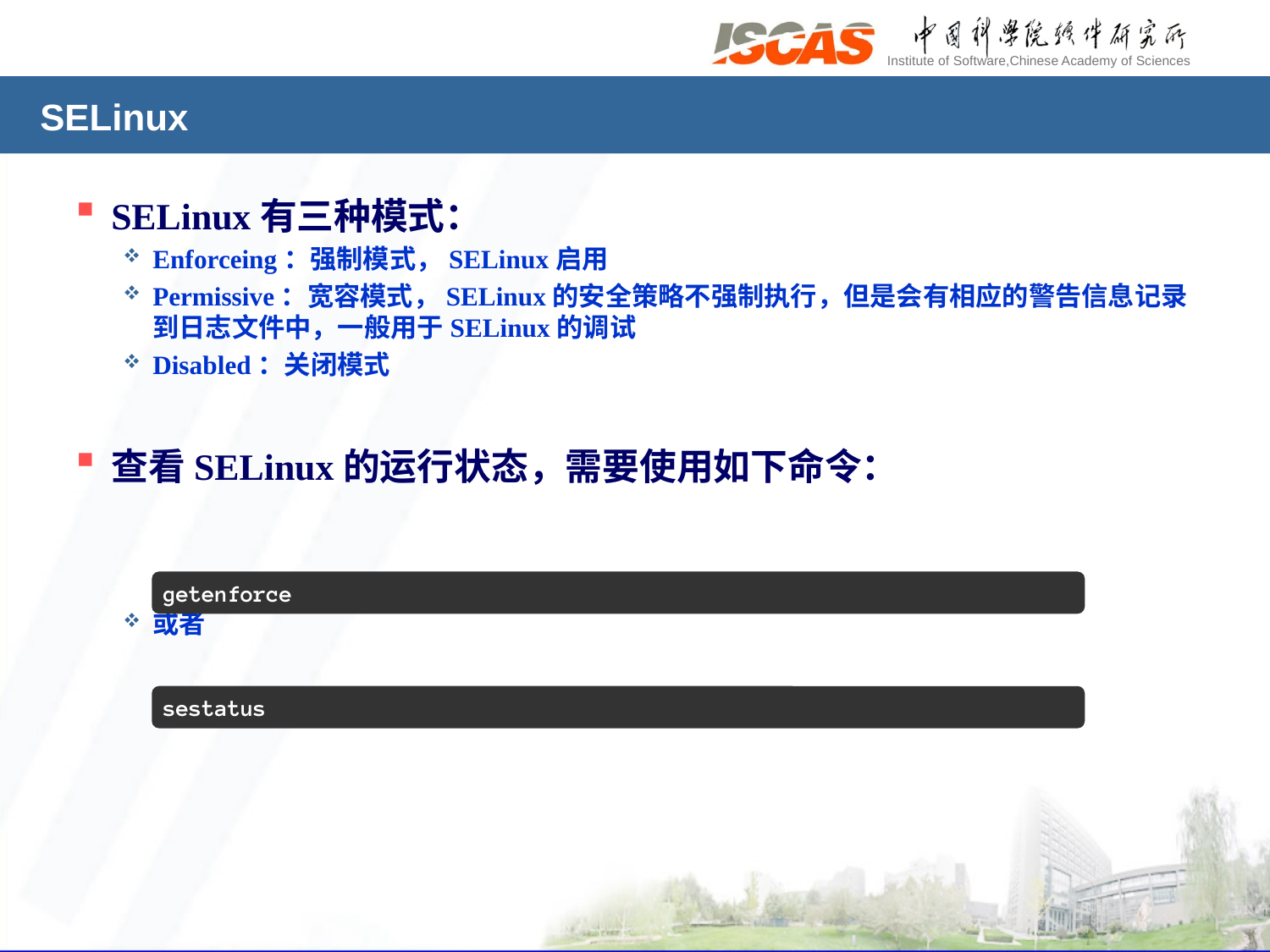

# SELinux
SELinux有三种模式：
Enforceing：强制模式，SELinux启用
Permissive：宽容模式，SELinux的安全策略不强制执行，但是会有相应的警告信息记录到日志文件中，一般用于SELinux的调试
Disabled：关闭模式

查看SELinux的运行状态，需要使用如下命令：

或者

getenforce
sestatus